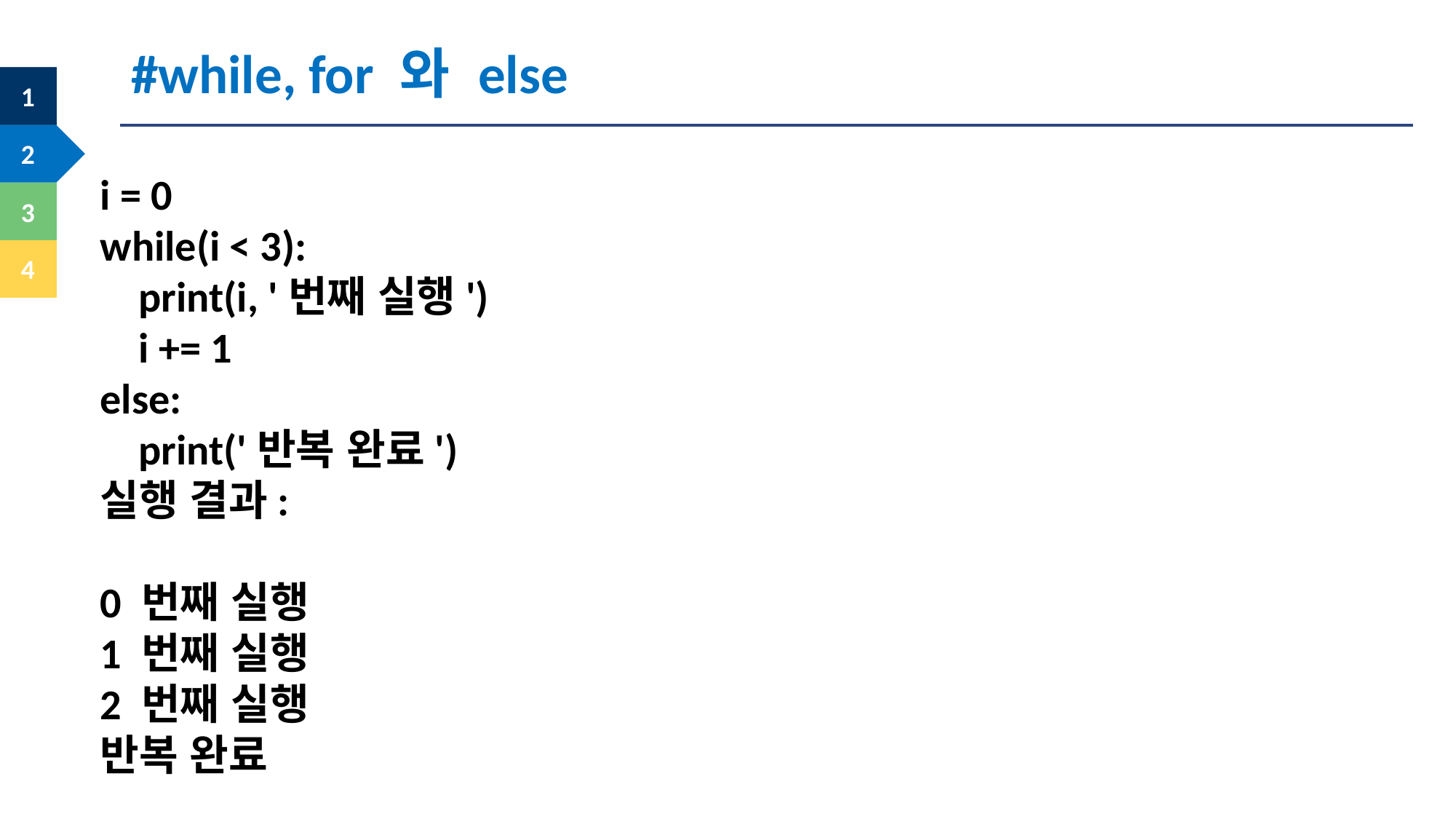

#while, for 와 else
i = 0
while(i < 3):
    print(i, '번째 실행')
    i += 1
else:
    print('반복 완료')
실행 결과:

0 번째 실행
1 번째 실행
2 번째 실행
반복 완료